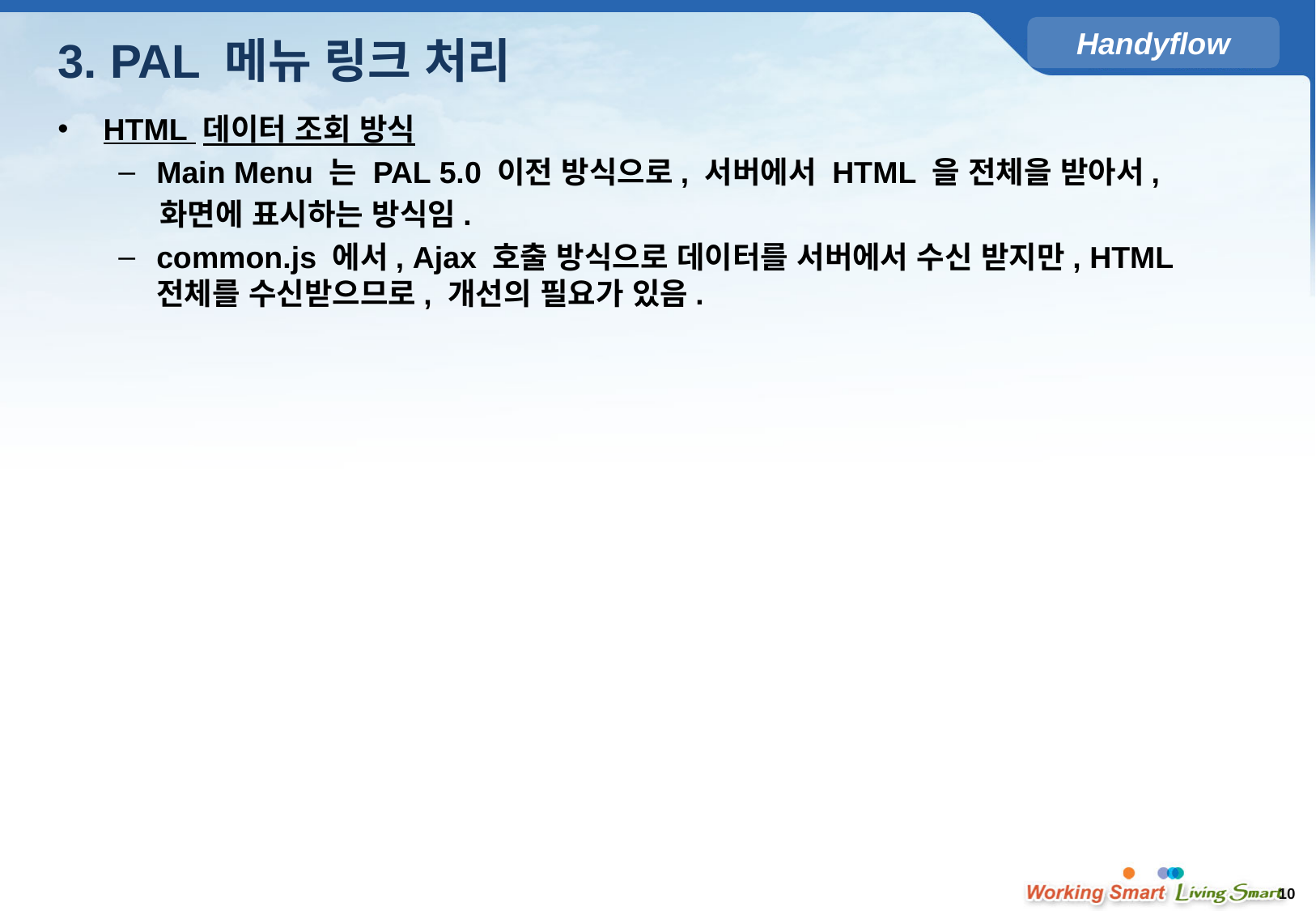

# 3. PAL 메뉴 링크 처리
HTML 데이터 조회 방식
Main Menu 는 PAL 5.0 이전 방식으로, 서버에서 HTML 을 전체을 받아서,
    화면에 표시하는 방식임.
common.js 에서, Ajax 호출 방식으로 데이터를 서버에서 수신 받지만, HTML 전체를 수신받으므로, 개선의 필요가 있음.